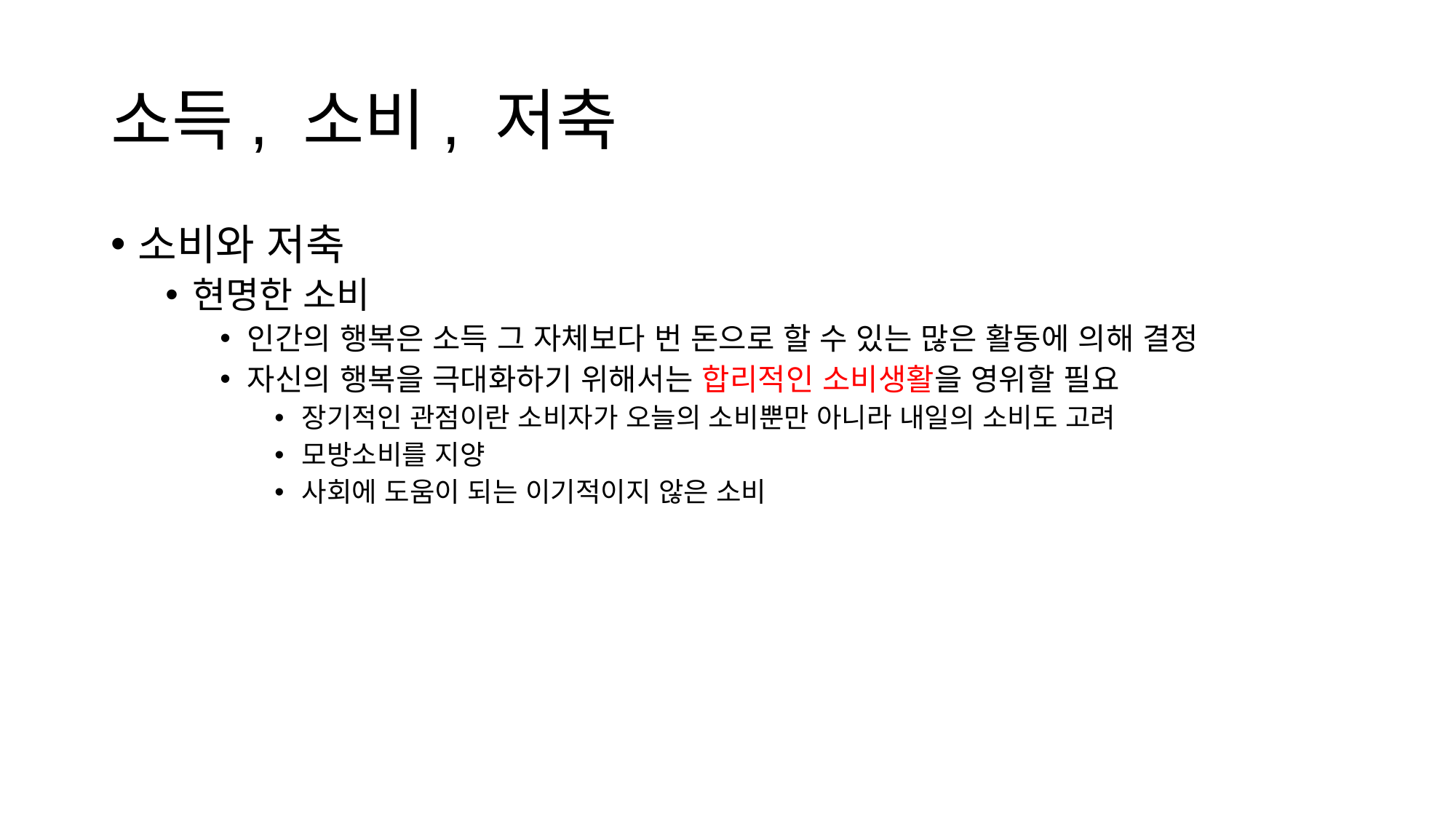

# 소득, 소비, 저축
소비와 저축
현명한 소비
인간의 행복은 소득 그 자체보다 번 돈으로 할 수 있는 많은 활동에 의해 결정
자신의 행복을 극대화하기 위해서는 합리적인 소비생활을 영위할 필요
장기적인 관점이란 소비자가 오늘의 소비뿐만 아니라 내일의 소비도 고려
모방소비를 지양
사회에 도움이 되는 이기적이지 않은 소비